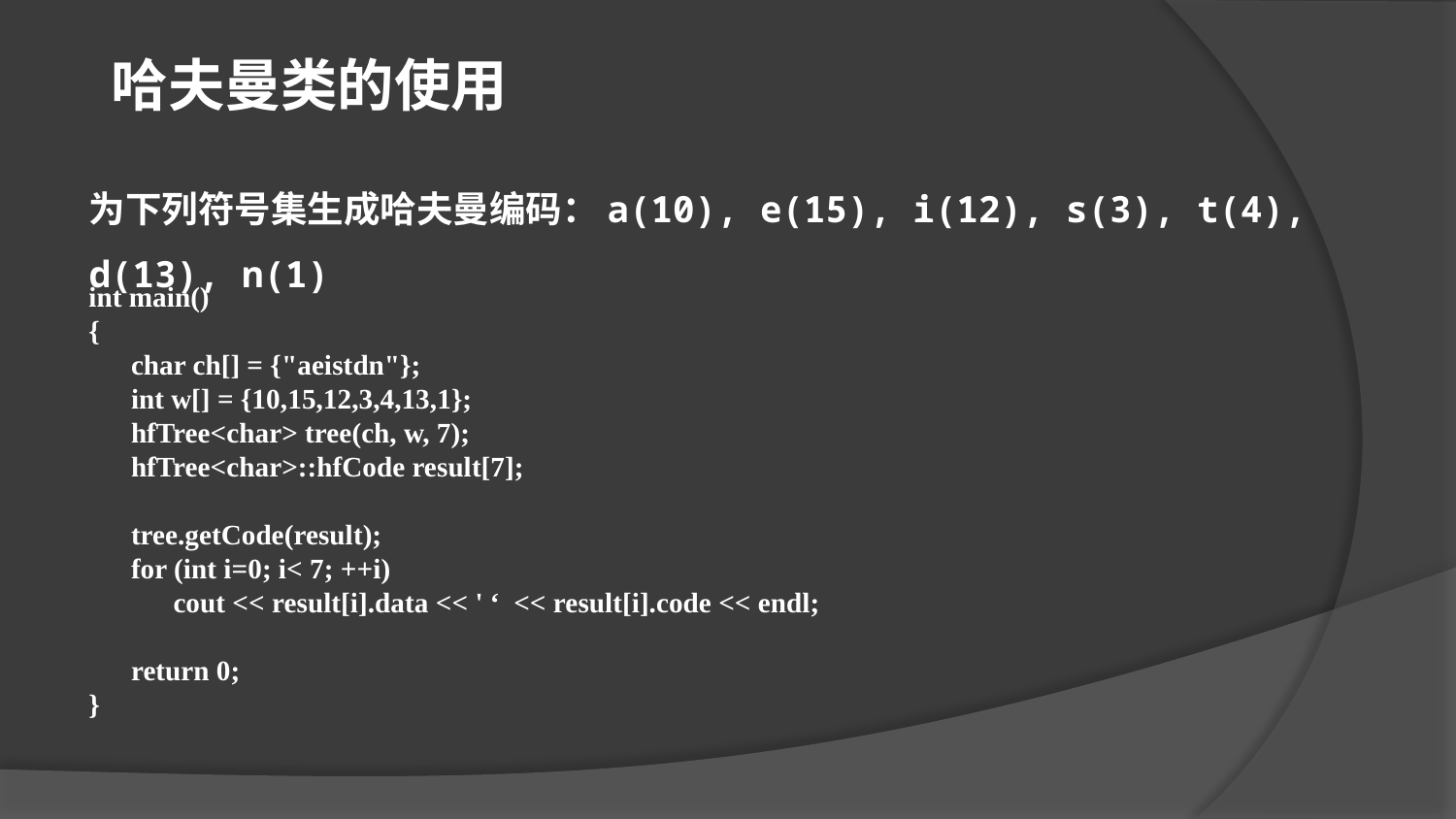

哈夫曼类的使用
为下列符号集生成哈夫曼编码：a(10), e(15), i(12), s(3), t(4), d(13), n(1)
int main()
{
      char ch[] = {"aeistdn"};
      int w[] = {10,15,12,3,4,13,1};
      hfTree<char> tree(ch, w, 7);
      hfTree<char>::hfCode result[7];

      tree.getCode(result);
      for (int i=0; i< 7; ++i)
            cout << result[i].data << ' ‘  << result[i].code << endl;

      return 0;
}